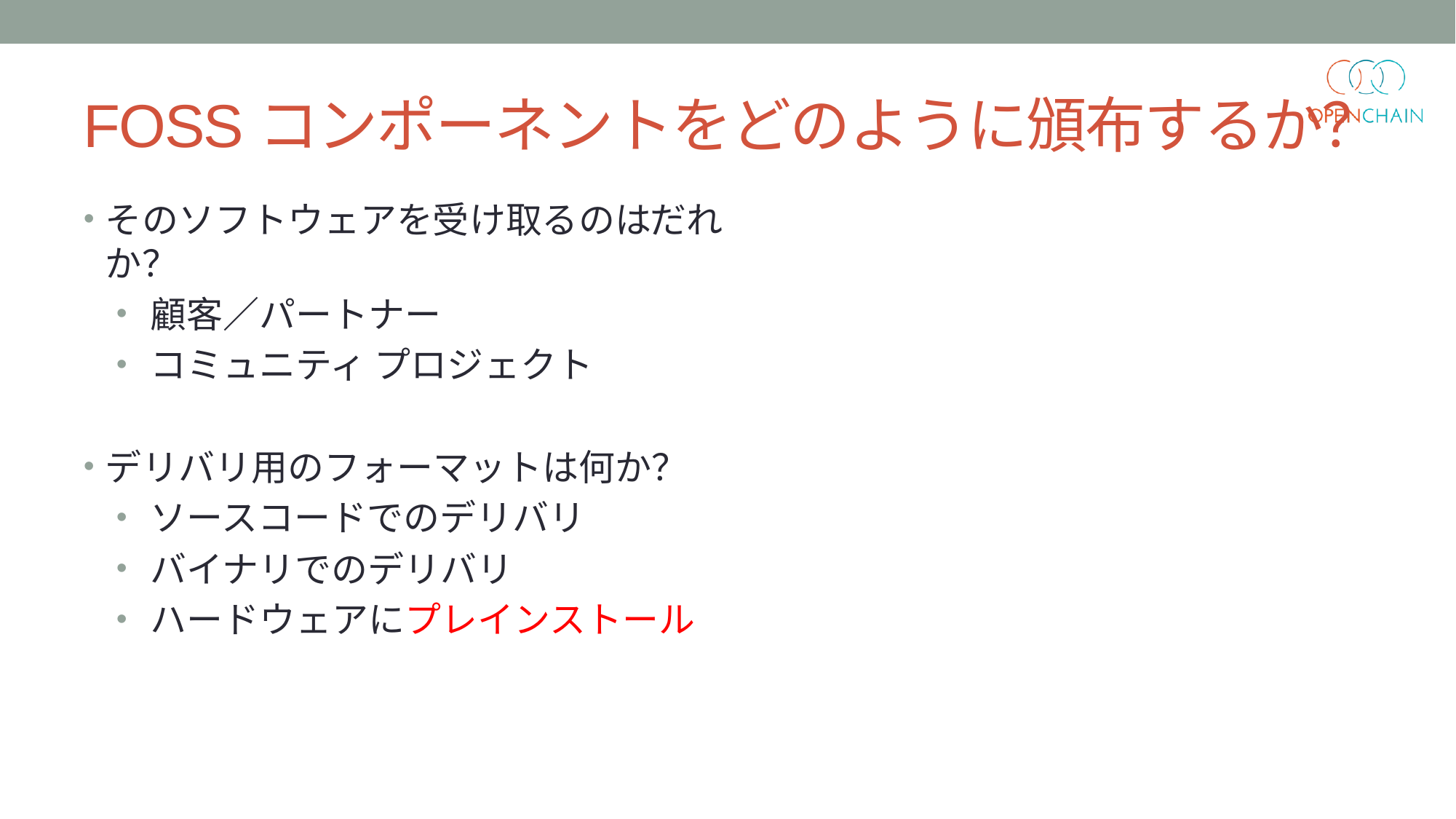

# FOSSコンポーネントをどのように頒布するか？
そのソフトウェアを受け取るのはだれか？
顧客／パートナー
コミュニティ プロジェクト

デリバリ用のフォーマットは何か？
ソースコードでのデリバリ
バイナリでのデリバリ
ハードウェアにプレインストール